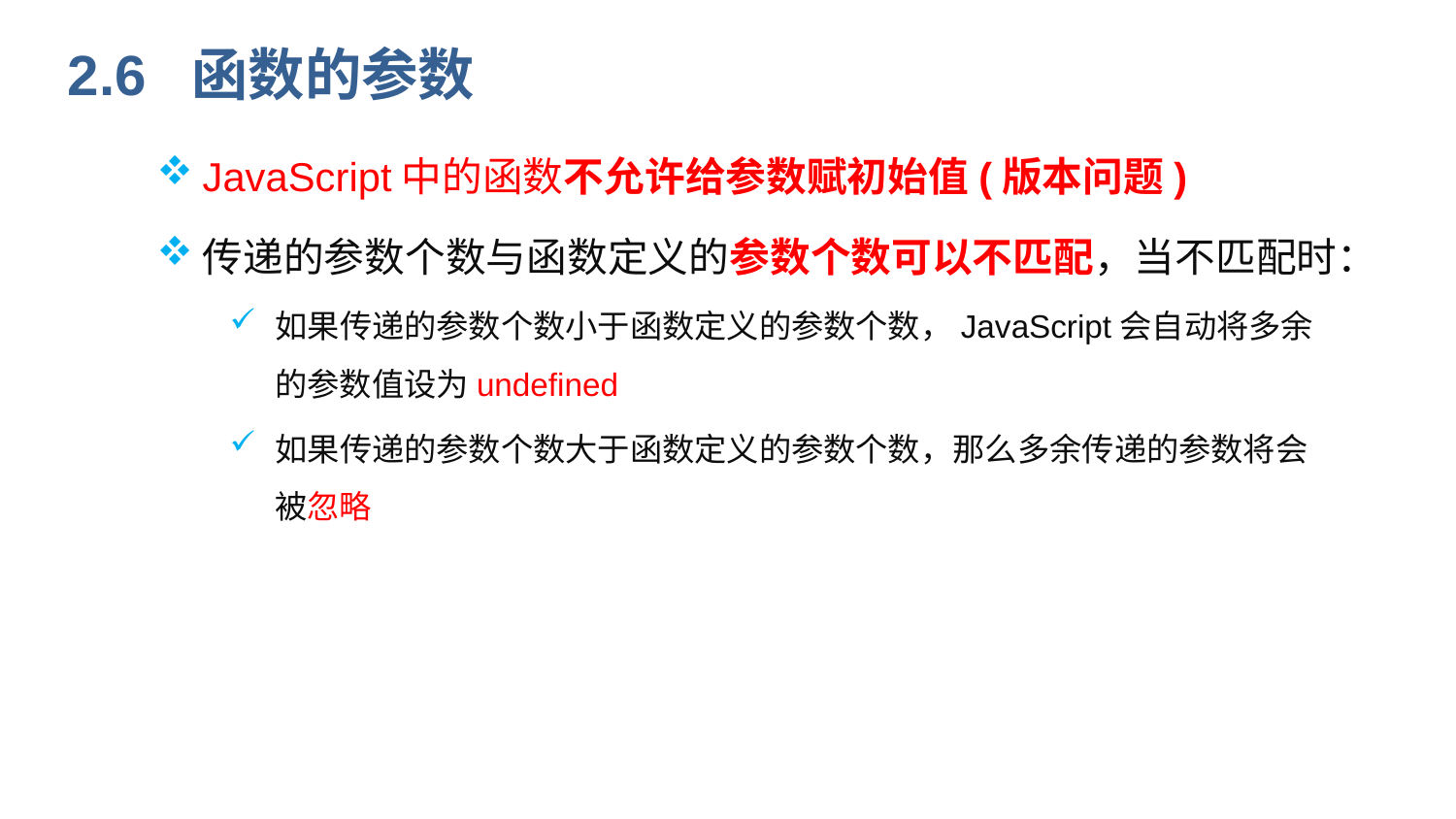

# 2.6  函数的参数
JavaScript中的函数不允许给参数赋初始值(版本问题)
传递的参数个数与函数定义的参数个数可以不匹配，当不匹配时：
如果传递的参数个数小于函数定义的参数个数，JavaScript会自动将多余的参数值设为undefined
如果传递的参数个数大于函数定义的参数个数，那么多余传递的参数将会被忽略
23